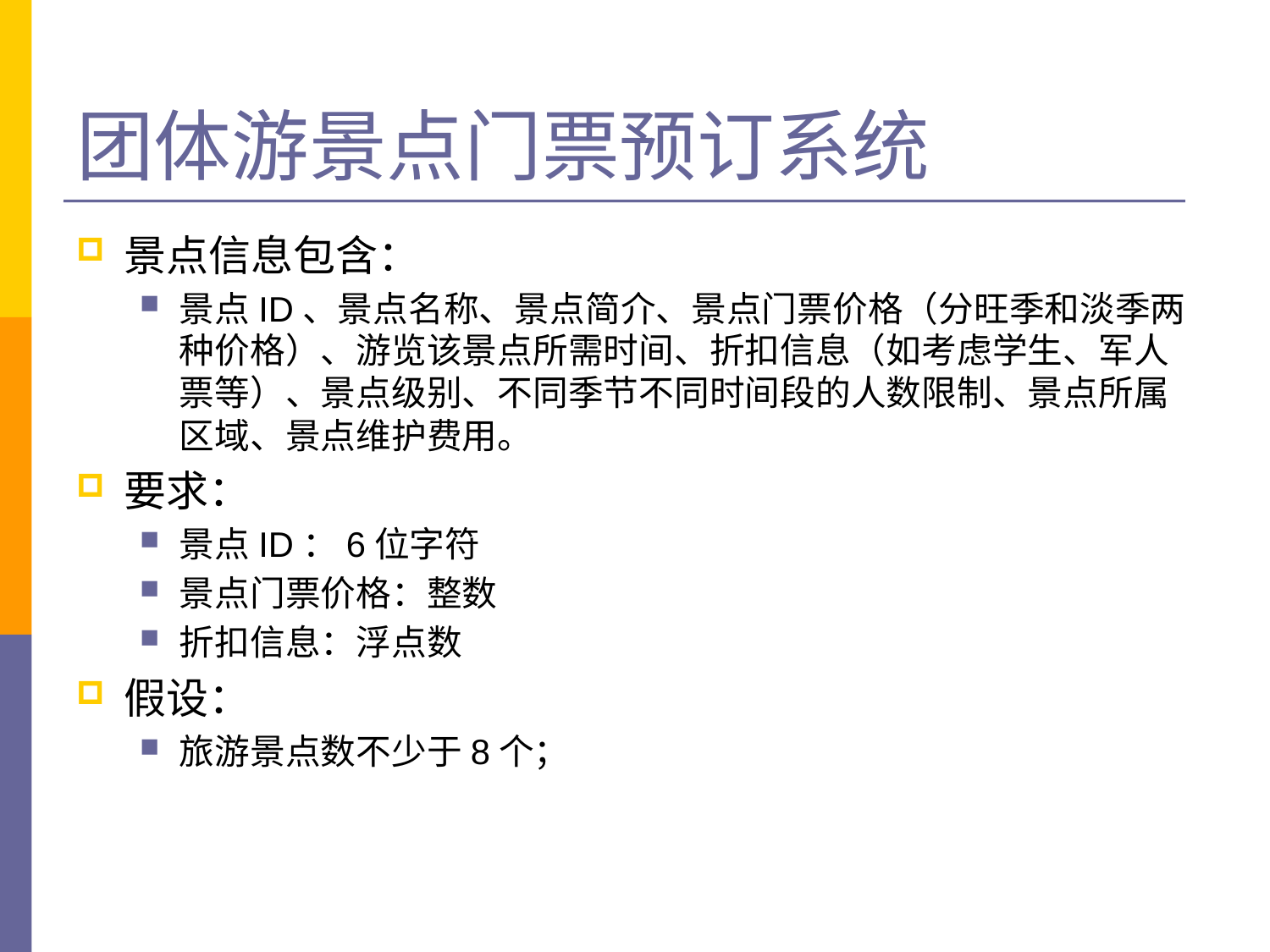

# 团体游景点门票预订系统
景点信息包含：
景点ID、景点名称、景点简介、景点门票价格（分旺季和淡季两种价格）、游览该景点所需时间、折扣信息（如考虑学生、军人票等）、景点级别、不同季节不同时间段的人数限制、景点所属区域、景点维护费用。
要求：
景点ID：6位字符
景点门票价格：整数
折扣信息：浮点数
假设：
旅游景点数不少于8个；